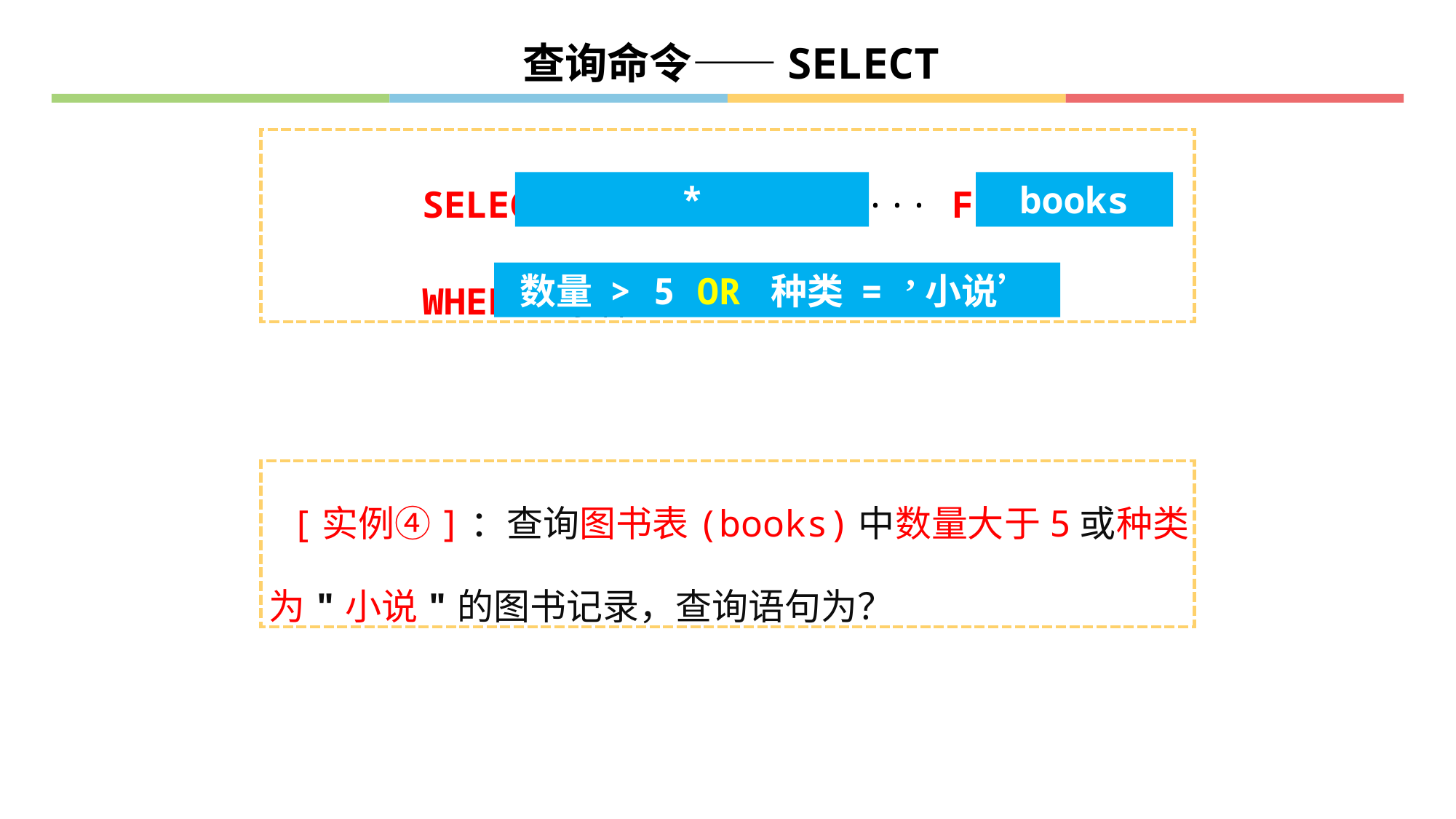

查询命令——SELECT
       SELECT 字段1,字段2, ··· FROM 表名
       WHERE 条件
*
books
数量 > 5 OR 种类 = ’小说’
 [实例④]：查询图书表(books)中数量大于5或种类为"小说"的图书记录，查询语句为？